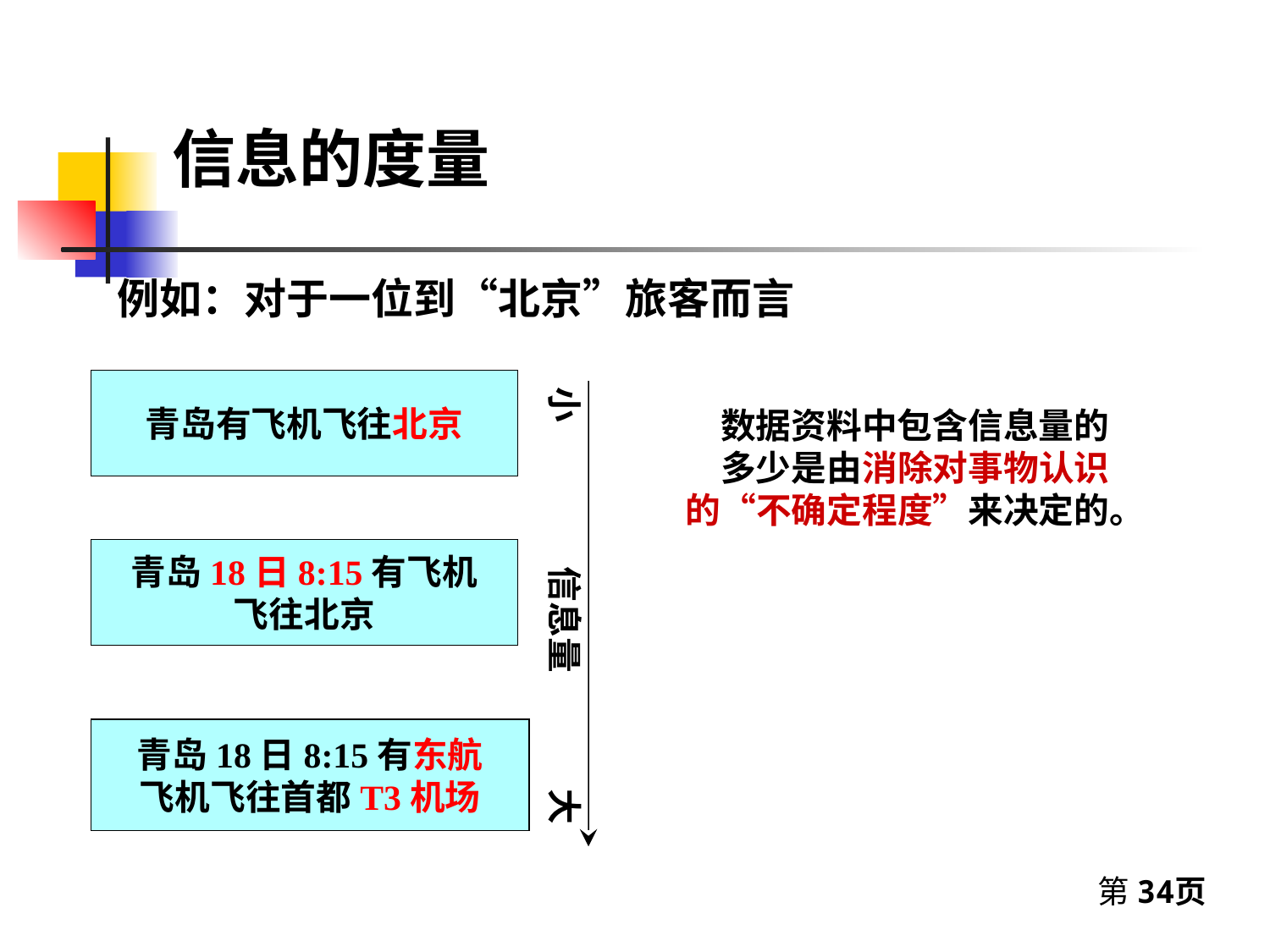

# 信息的度量
例如：对于一位到“北京”旅客而言
数据资料中包含信息量的
多少是由消除对事物认识
的“不确定程度”来决定的。
青岛有飞机飞往北京

小
信息量
大
青岛18日8:15有飞机
飞往北京
青岛18日8:15有东航
飞机飞往首都T3机场